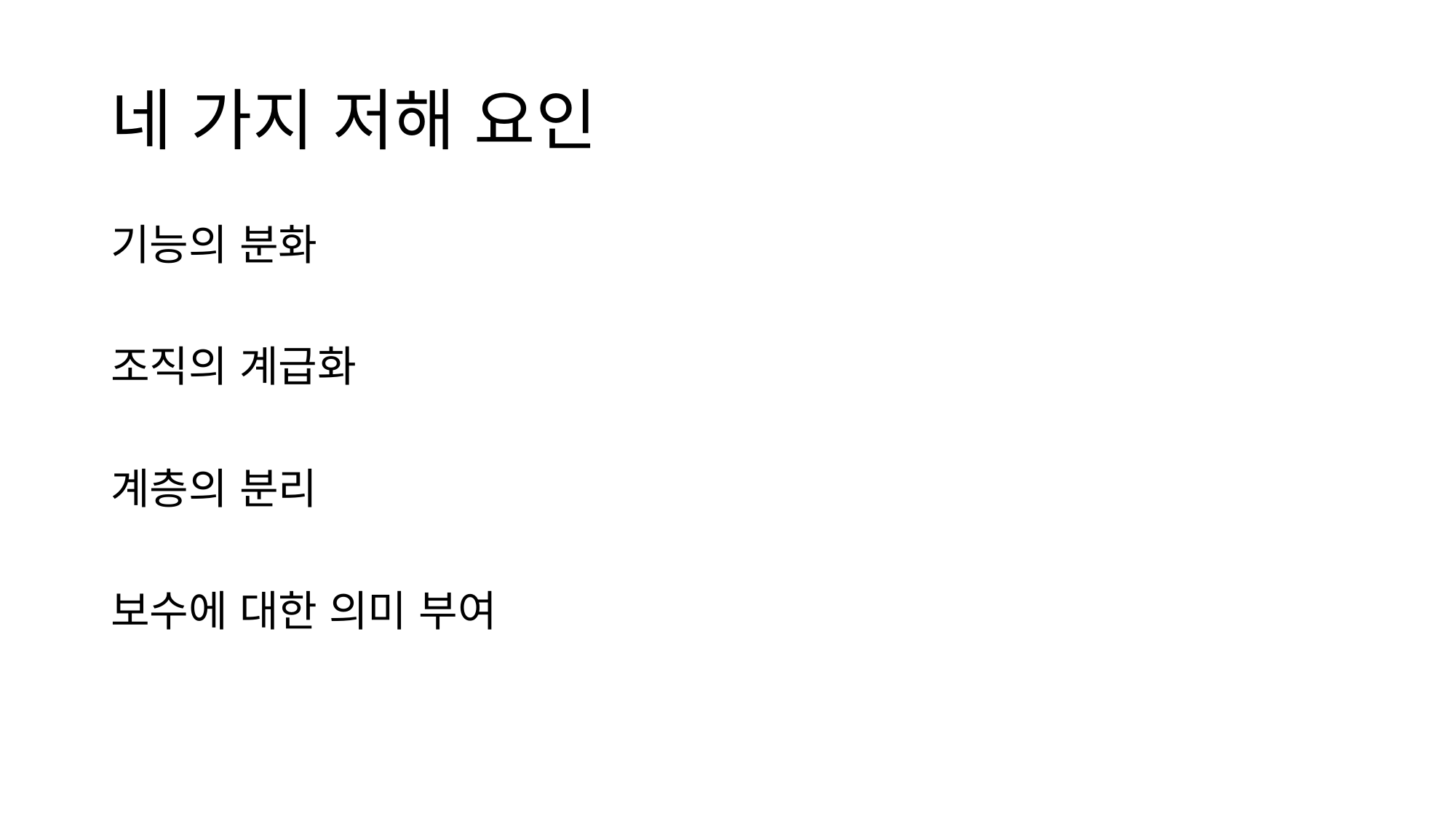

# 네 가지 저해 요인
기능의 분화

조직의 계급화

계층의 분리

보수에 대한 의미 부여